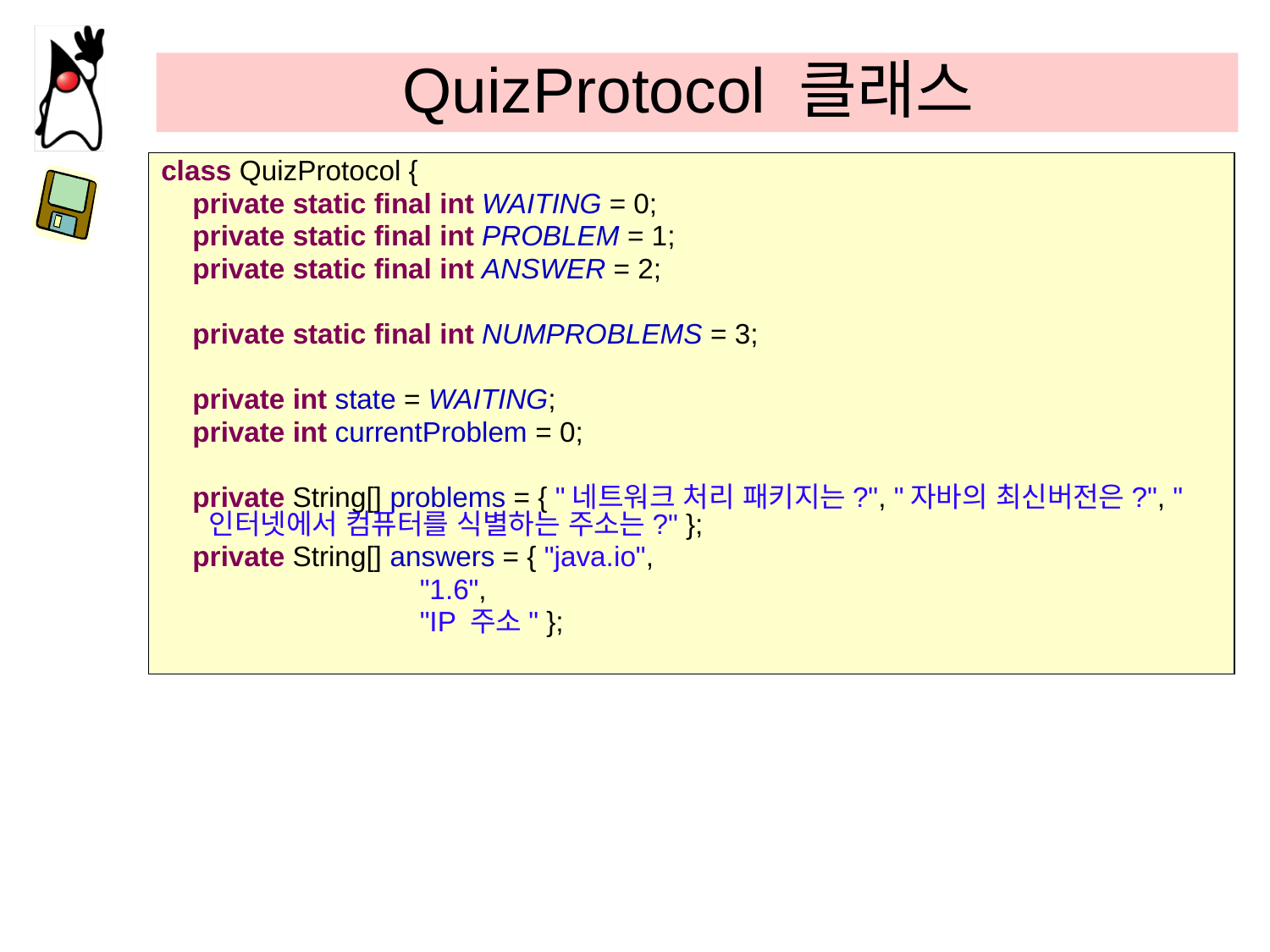

# QuizProtocol 클래스
class QuizProtocol {
    private static final int WAITING = 0;
    private static final int PROBLEM = 1;
    private static final int ANSWER = 2;

    private static final int NUMPROBLEMS = 3;

    private int state = WAITING;
    private int currentProblem = 0;

    private String[] problems = { "네트워크 처리 패키지는?", "자바의 최신버전은?", "인터넷에서 컴퓨터를 식별하는 주소는?" };
    private String[] answers = { "java.io",
                                 "1.6",
                                 "IP 주소" };